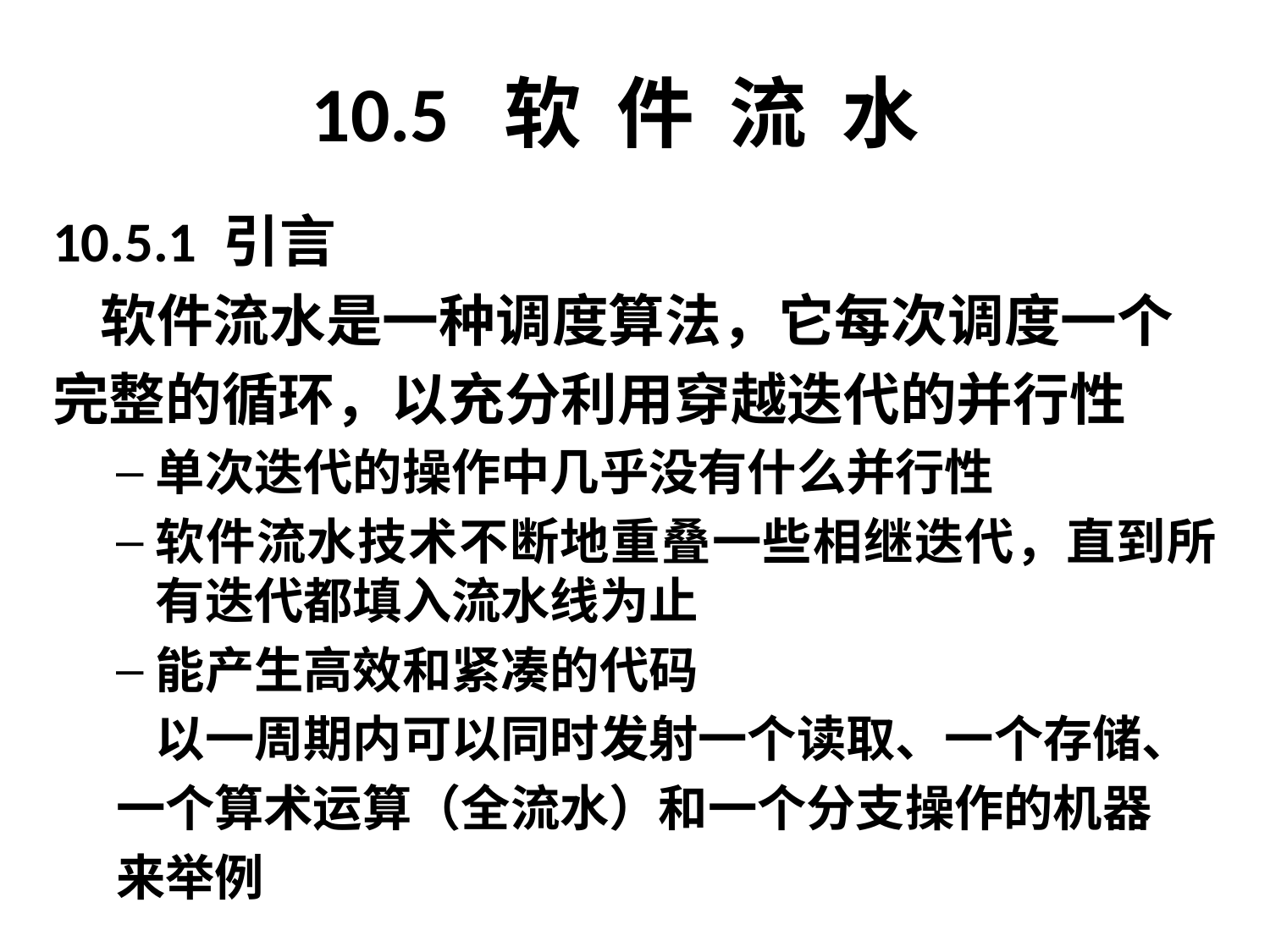

# 10.5  软  件  流  水
10.5.1 引言
	软件流水是一种调度算法，它每次调度一个
完整的循环，以充分利用穿越迭代的并行性
单次迭代的操作中几乎没有什么并行性
软件流水技术不断地重叠一些相继迭代，直到所有迭代都填入流水线为止
能产生高效和紧凑的代码
	以一周期内可以同时发射一个读取、一个存储、
一个算术运算（全流水）和一个分支操作的机器
来举例